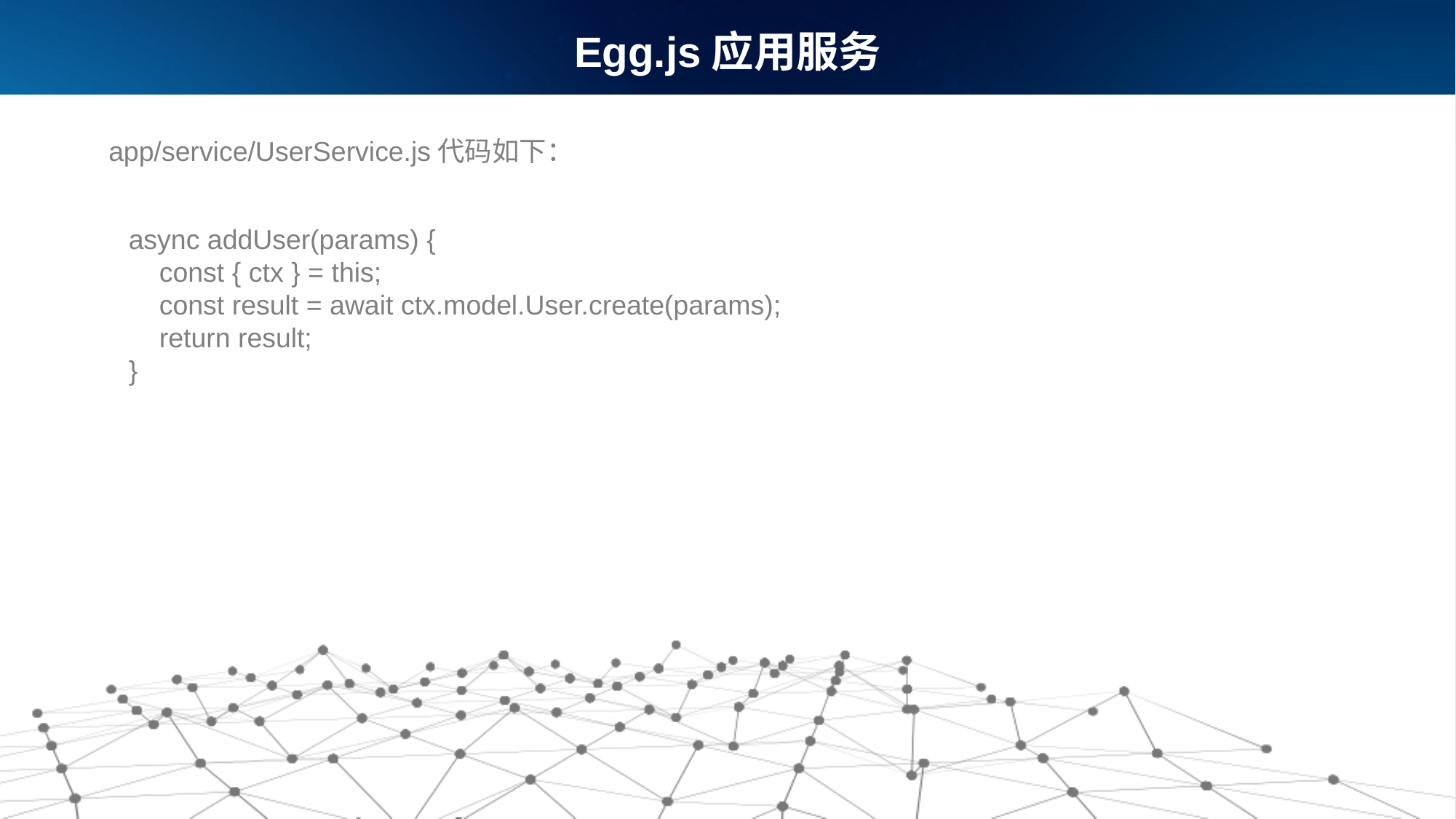

# Egg.js应用服务
app/service/UserService.js代码如下：
async addUser(params) {
    const { ctx } = this;
    const result = await ctx.model.User.create(params);
    return result;
}